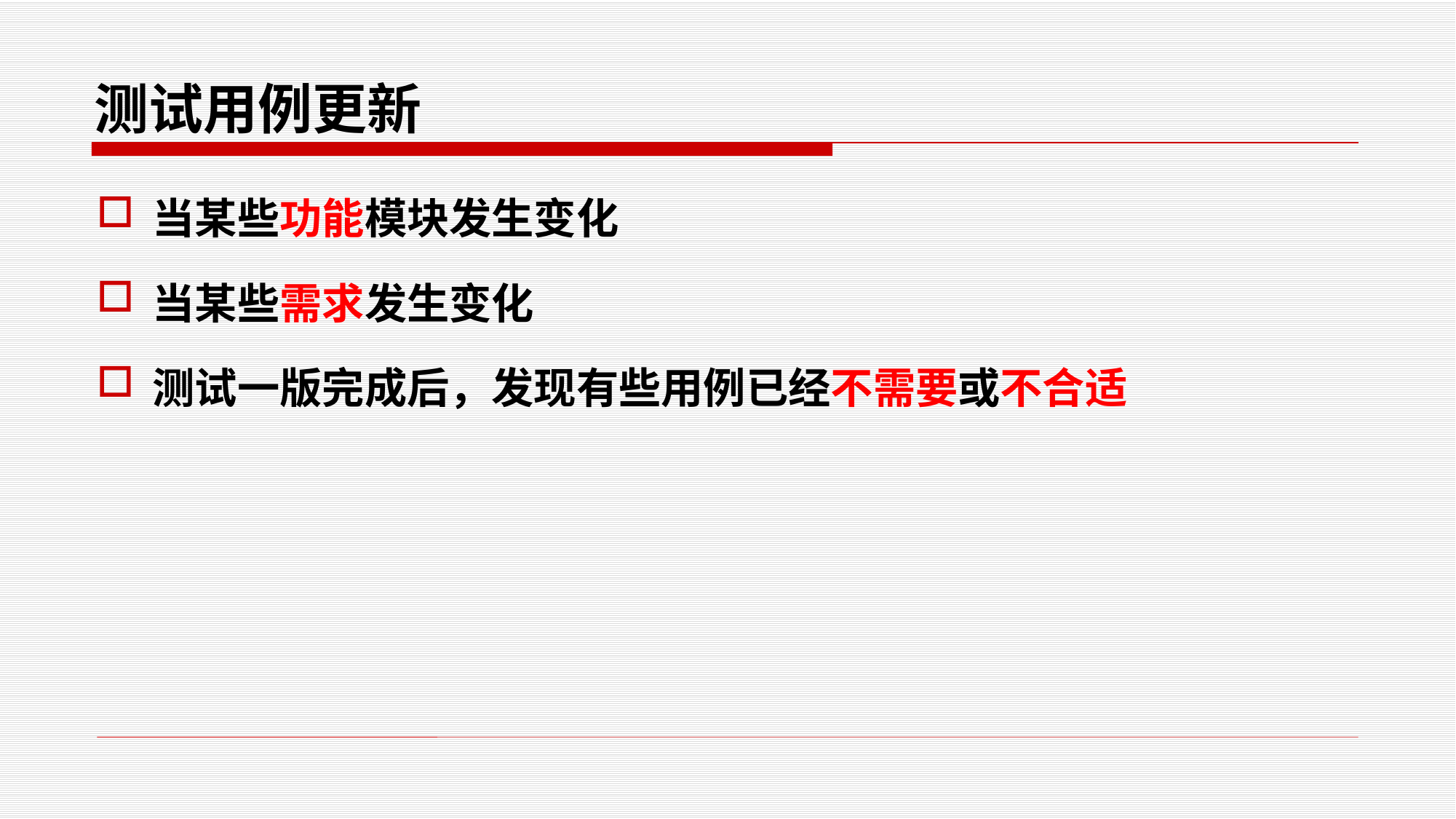

# 测试用例更新
当某些功能模块发生变化
当某些需求发生变化
测试一版完成后，发现有些用例已经不需要或不合适